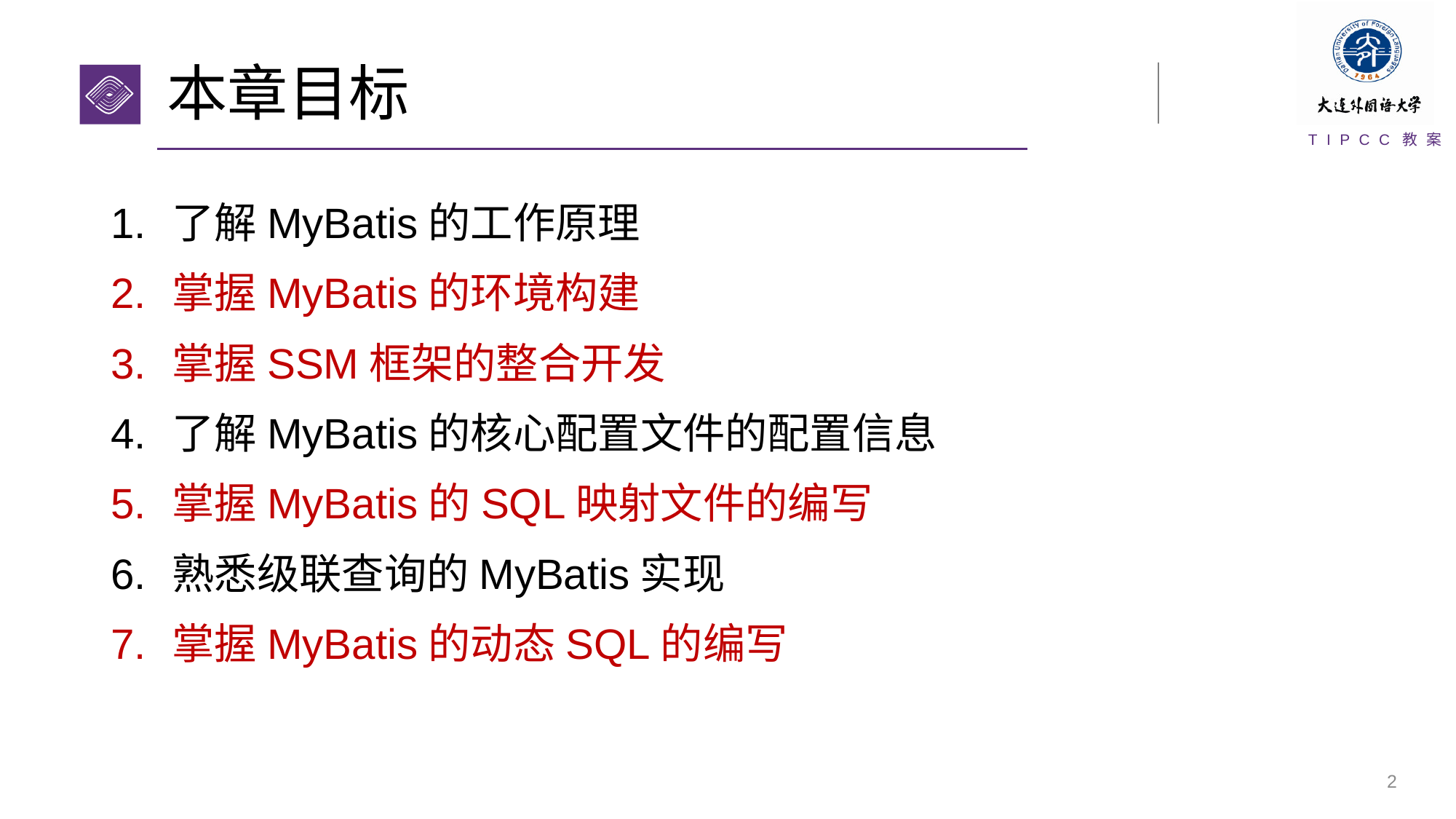

# 本章目标
了解MyBatis的工作原理
掌握MyBatis的环境构建
掌握SSM框架的整合开发
了解MyBatis的核心配置文件的配置信息
掌握MyBatis的SQL映射文件的编写
熟悉级联查询的MyBatis实现
掌握MyBatis的动态SQL的编写
2